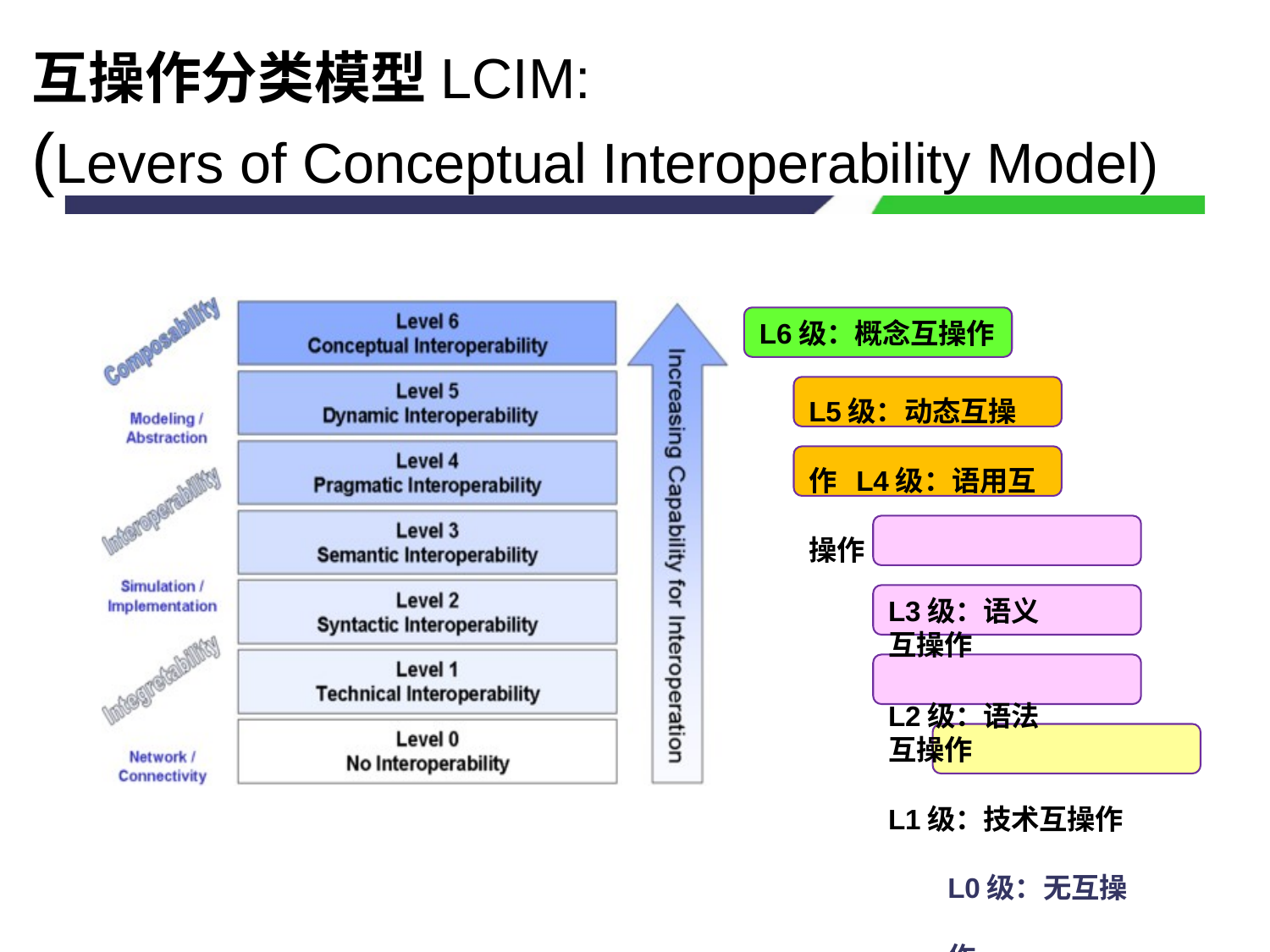

# 互操作分类模型LCIM:
(Levers of Conceptual Interoperability Model)

L6级：概念互操作
L5级：动态互操作  L4级：语用互操作
L3级：语义互操作

L2级：语法互操作
L1级：技术互操作 L0级：无互操作